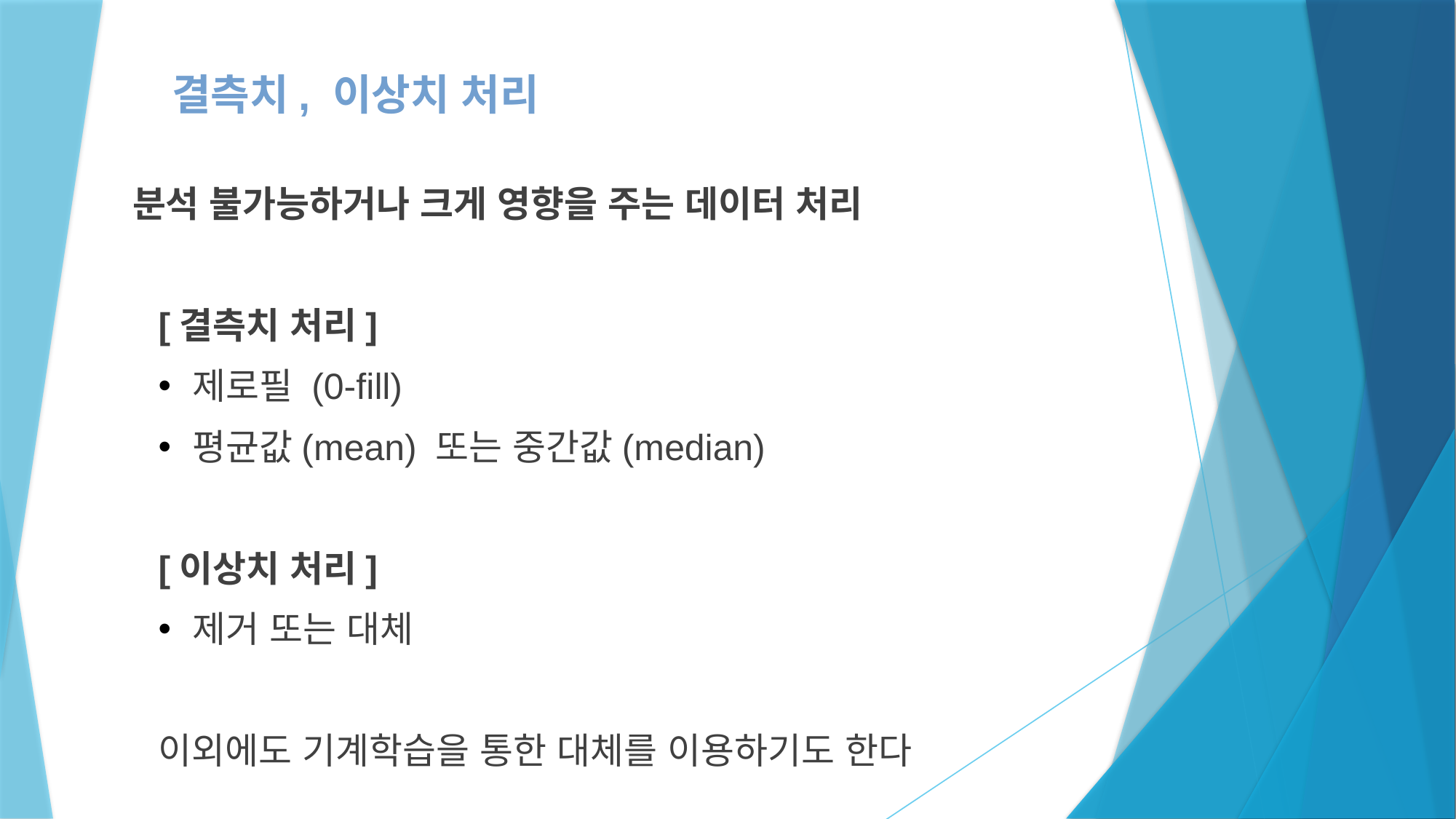

결측치, 이상치 처리
분석 불가능하거나 크게 영향을 주는 데이터 처리

[결측치 처리]
제로필 (0-fill)
평균값(mean) 또는 중간값(median)

[이상치 처리]
제거 또는 대체

이외에도 기계학습을 통한 대체를 이용하기도 한다